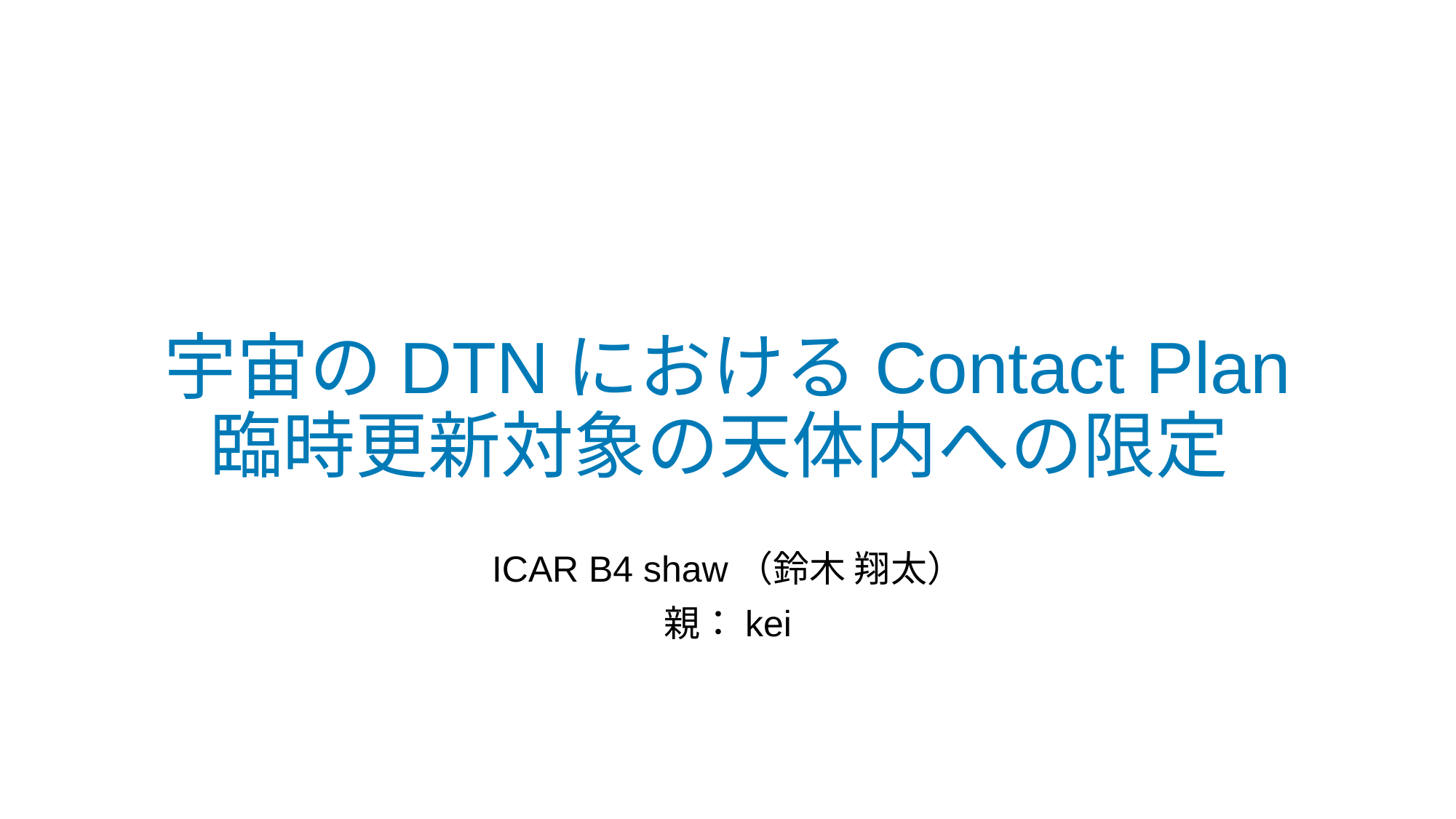

# 宇宙のDTNにおけるContact Plan 臨時更新対象の天体内への限定
ICAR B4 shaw（鈴木 翔太）
親：kei